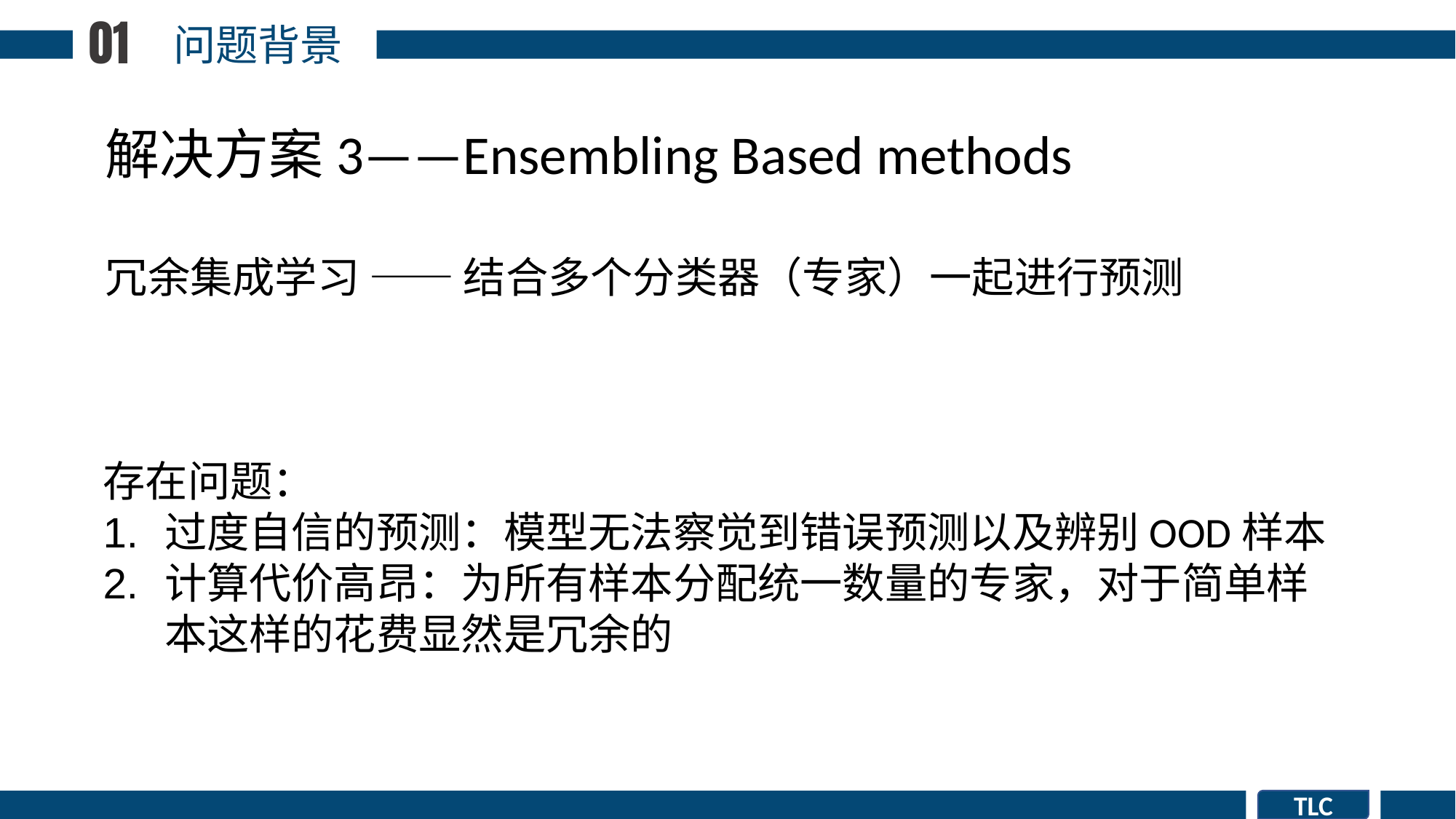

01
问题背景

解决方案3——Ensembling Based methods

冗余集成学习 —— 结合多个分类器（专家）一起进行预测
存在问题：
过度自信的预测：模型无法察觉到错误预测以及辨别OOD样本
计算代价高昂：为所有样本分配统一数量的专家，对于简单样本这样的花费显然是冗余的
TLC